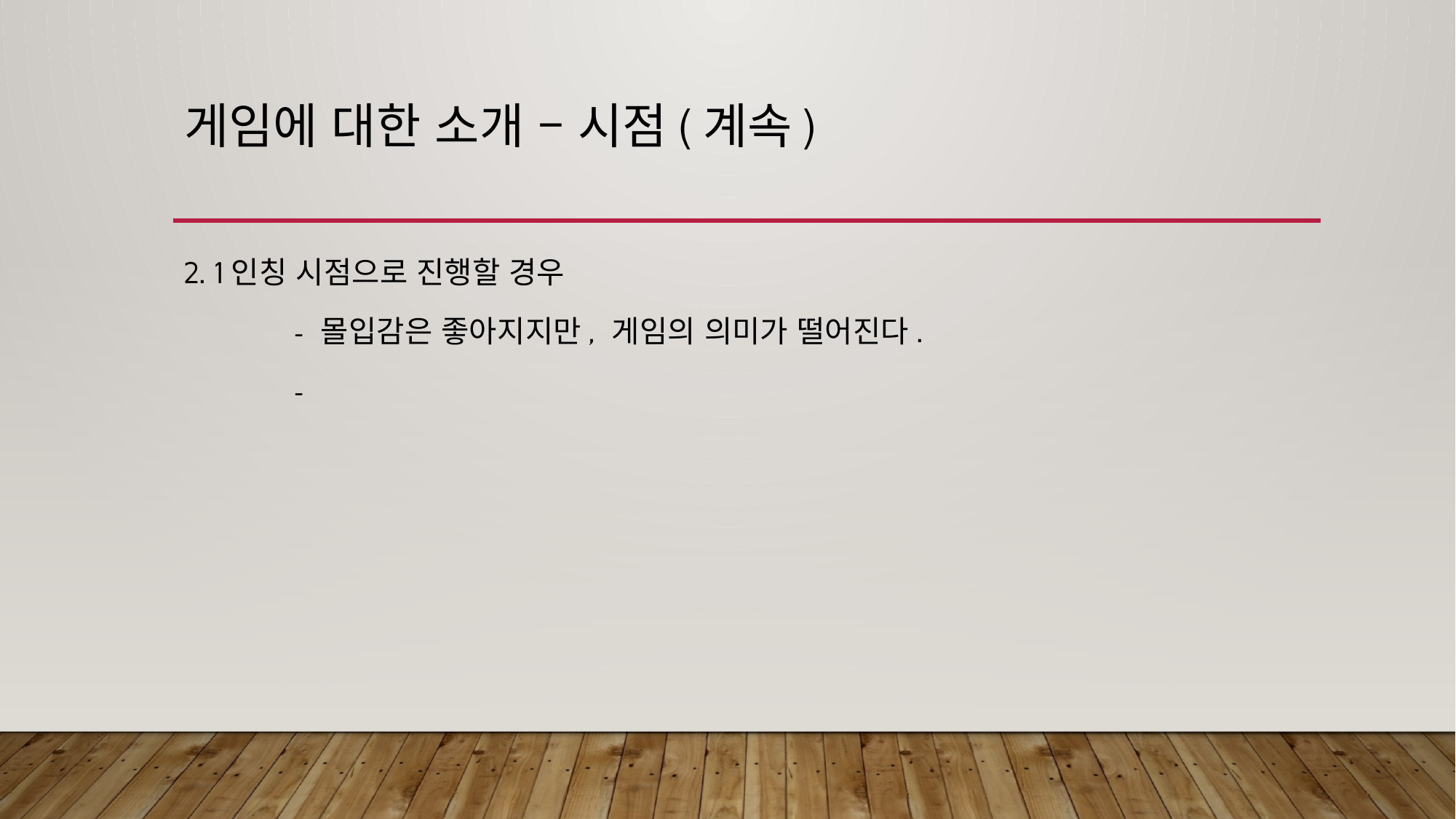

# 게임에 대한 소개 – 시점(계속)
2. 1인칭 시점으로 진행할 경우
	- 몰입감은 좋아지지만, 게임의 의미가 떨어진다.
	-